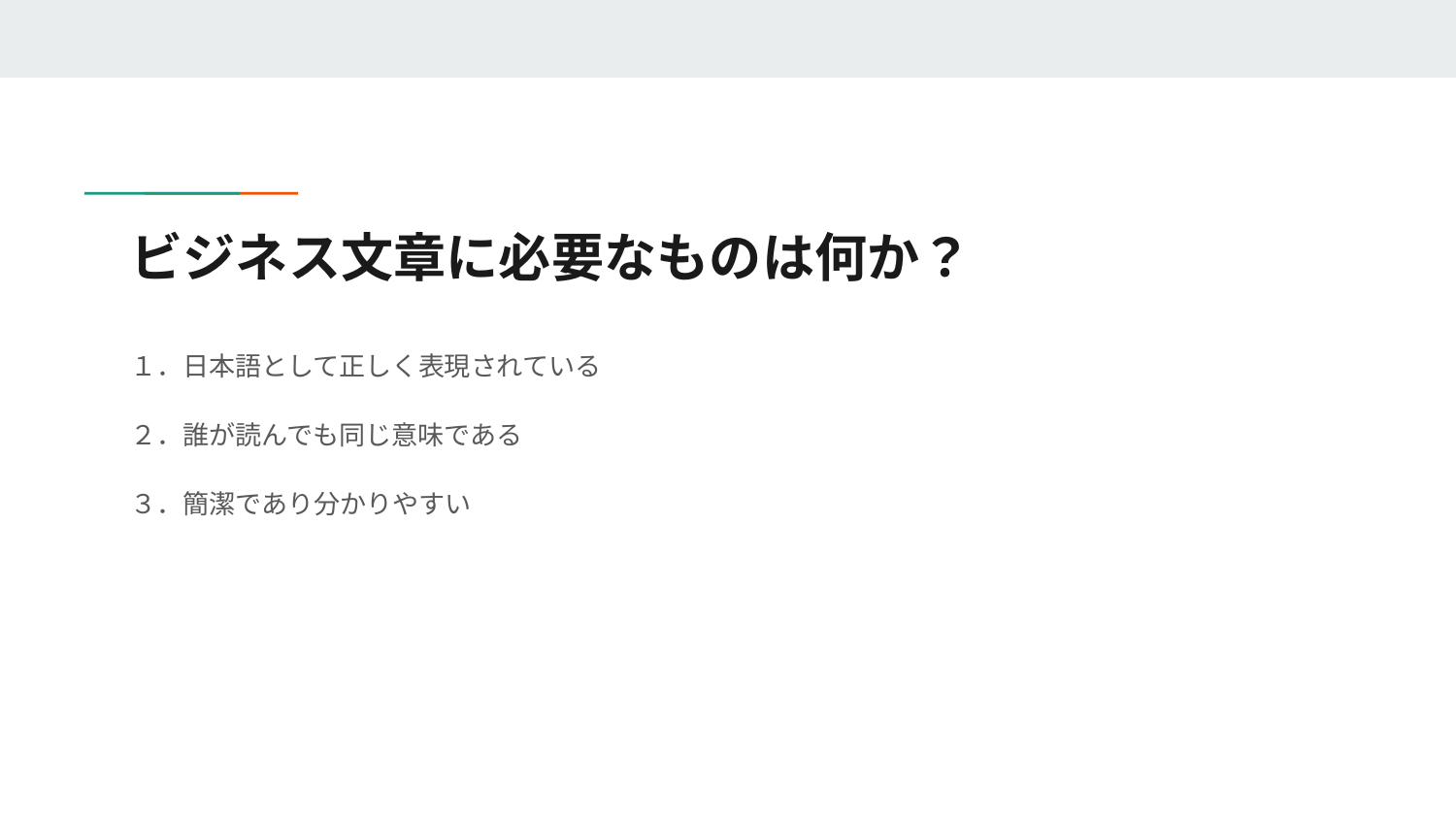

# ビジネス文章に必要なものは何か？
１．日本語として正しく表現されている
２．誰が読んでも同じ意味である
３．簡潔であり分かりやすい